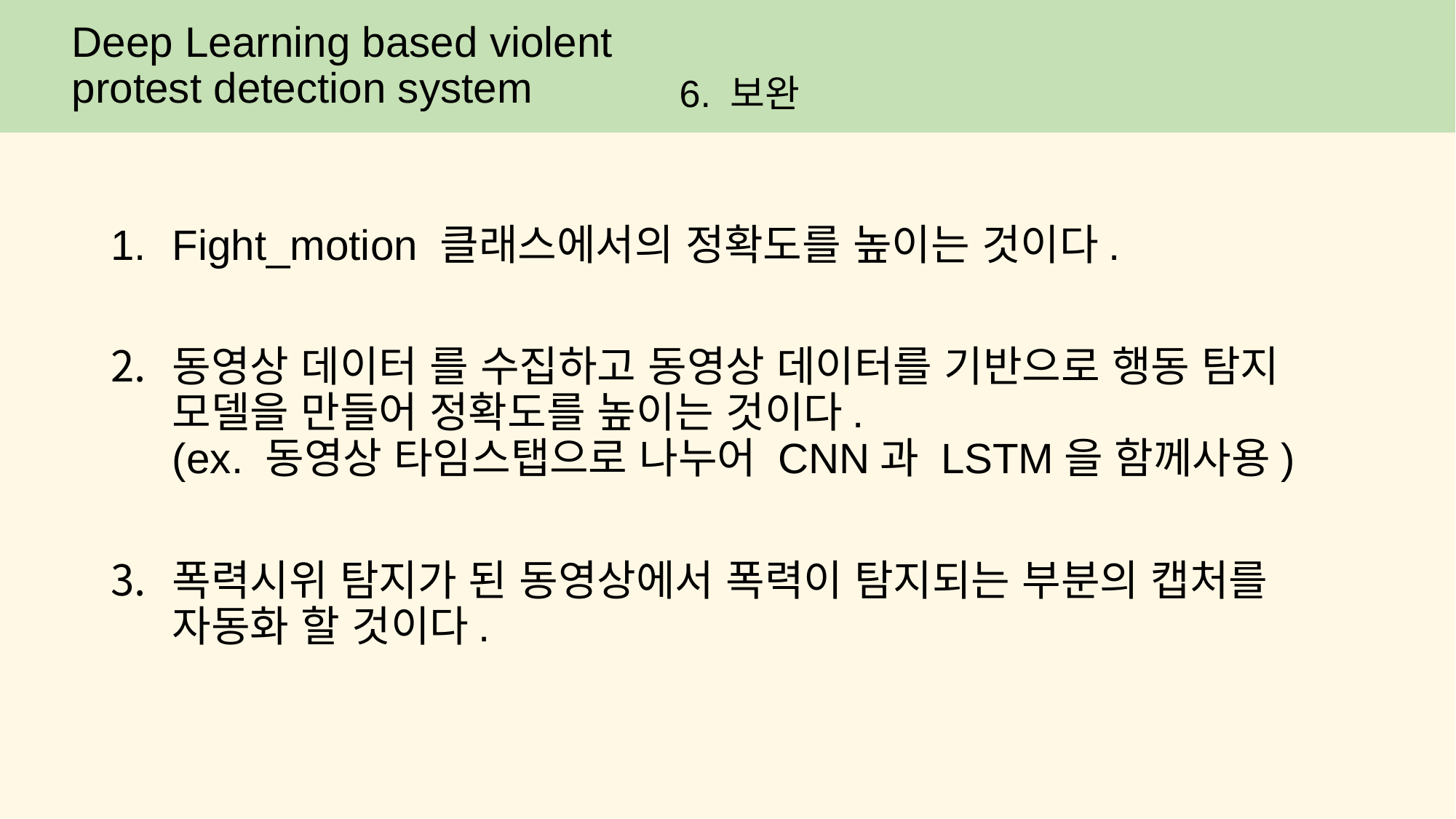

# Deep Learning based violent protest detection system
6. 보완
Fight_motion 클래스에서의 정확도를 높이는 것이다.

동영상 데이터 를 수집하고 동영상 데이터를 기반으로 행동 탐지 모델을 만들어 정확도를 높이는 것이다.
(ex. 동영상 타임스탭으로 나누어 CNN과 LSTM을 함께사용)

폭력시위 탐지가 된 동영상에서 폭력이 탐지되는 부분의 캡처를 자동화 할 것이다.